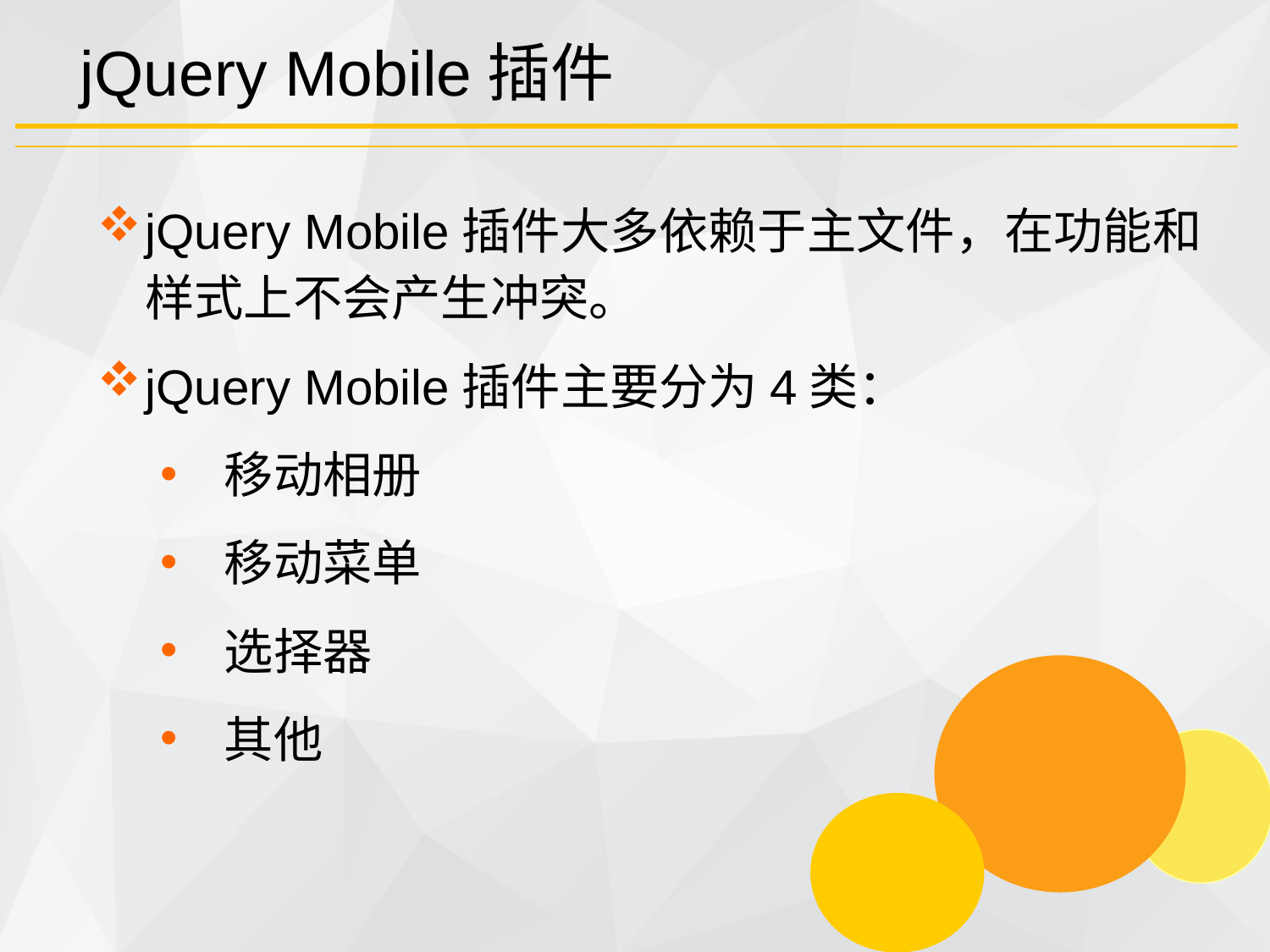

# jQuery Mobile插件
jQuery Mobile插件大多依赖于主文件，在功能和样式上不会产生冲突。
jQuery Mobile插件主要分为4类：
移动相册
移动菜单
选择器
其他